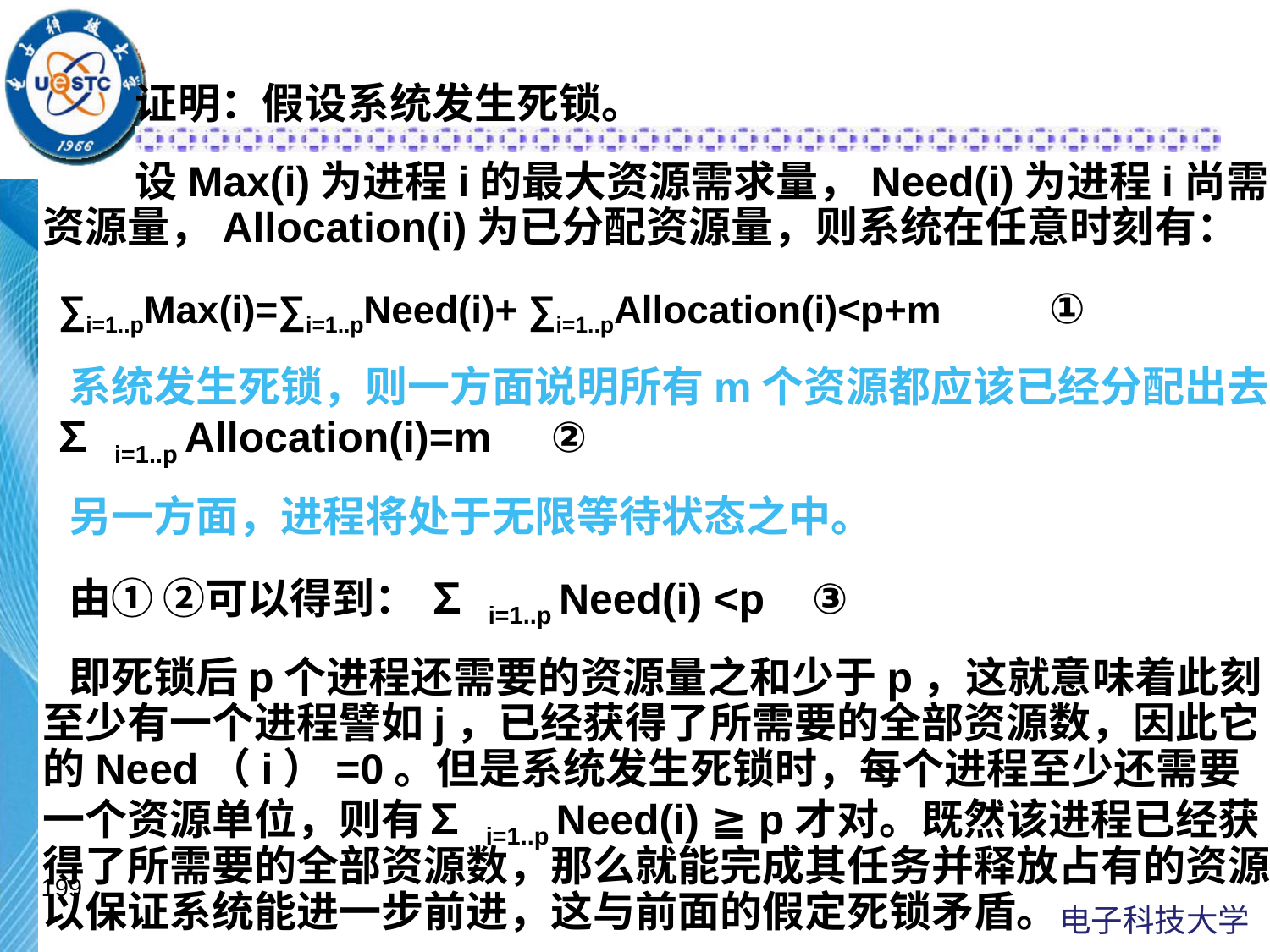

证明：假设系统发生死锁。
            设Max(i)为进程i的最大资源需求量，Need(i)为进程i尚需资源量，Allocation(i)为已分配资源量，则系统在任意时刻有：
    ∑i=1..pMax(i)=∑i=1..pNeed(i)+ ∑i=1..pAllocation(i)<p+m          ①
     系统发生死锁，则一方面说明所有m个资源都应该已经分配出去： ∑ i=1..p Allocation(i)=m     ②
     另一方面，进程将处于无限等待状态之中。
     由① ②可以得到： ∑ i=1..p Need(i) <p    ③
     即死锁后p个进程还需要的资源量之和少于p，这就意味着此刻至少有一个进程譬如j，已经获得了所需要的全部资源数，因此它的Need（i）=0。但是系统发生死锁时，每个进程至少还需要一个资源单位，则有∑ i=1..p Need(i) ≧ p才对。既然该进程已经获得了所需要的全部资源数，那么就能完成其任务并释放占有的资源，以保证系统能进一步前进，这与前面的假定死锁矛盾。
199